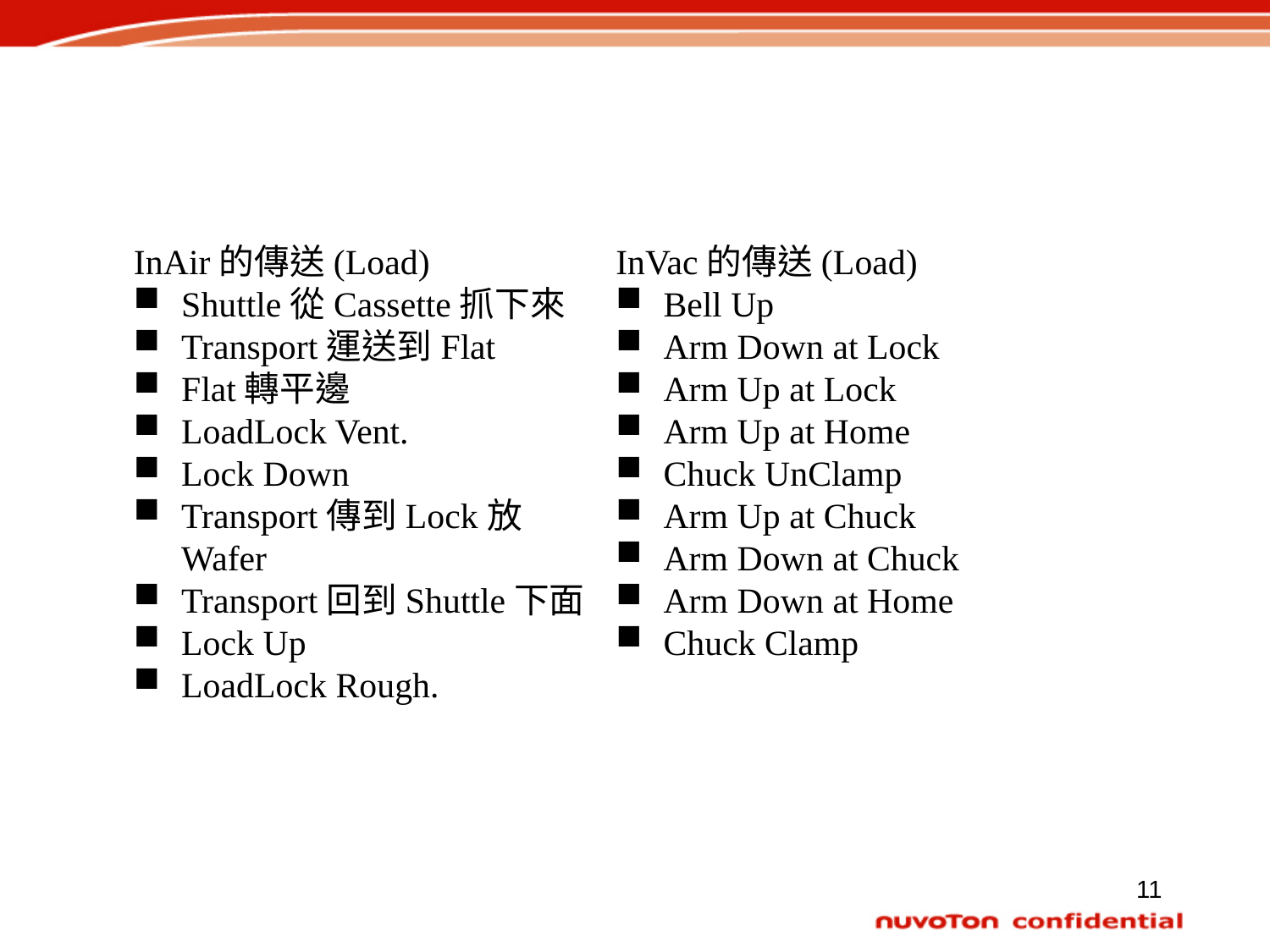

InAir的傳送(Load)
Shuttle從Cassette抓下來
Transport運送到Flat
Flat轉平邊
LoadLock Vent.
Lock Down
Transport傳到Lock放Wafer
Transport回到Shuttle下面
Lock Up
LoadLock Rough.

InVac的傳送(Load)
Bell Up
Arm Down at Lock
Arm Up at Lock
Arm Up at Home
Chuck UnClamp
Arm Up at Chuck
Arm Down at Chuck
Arm Down at Home
Chuck Clamp

11